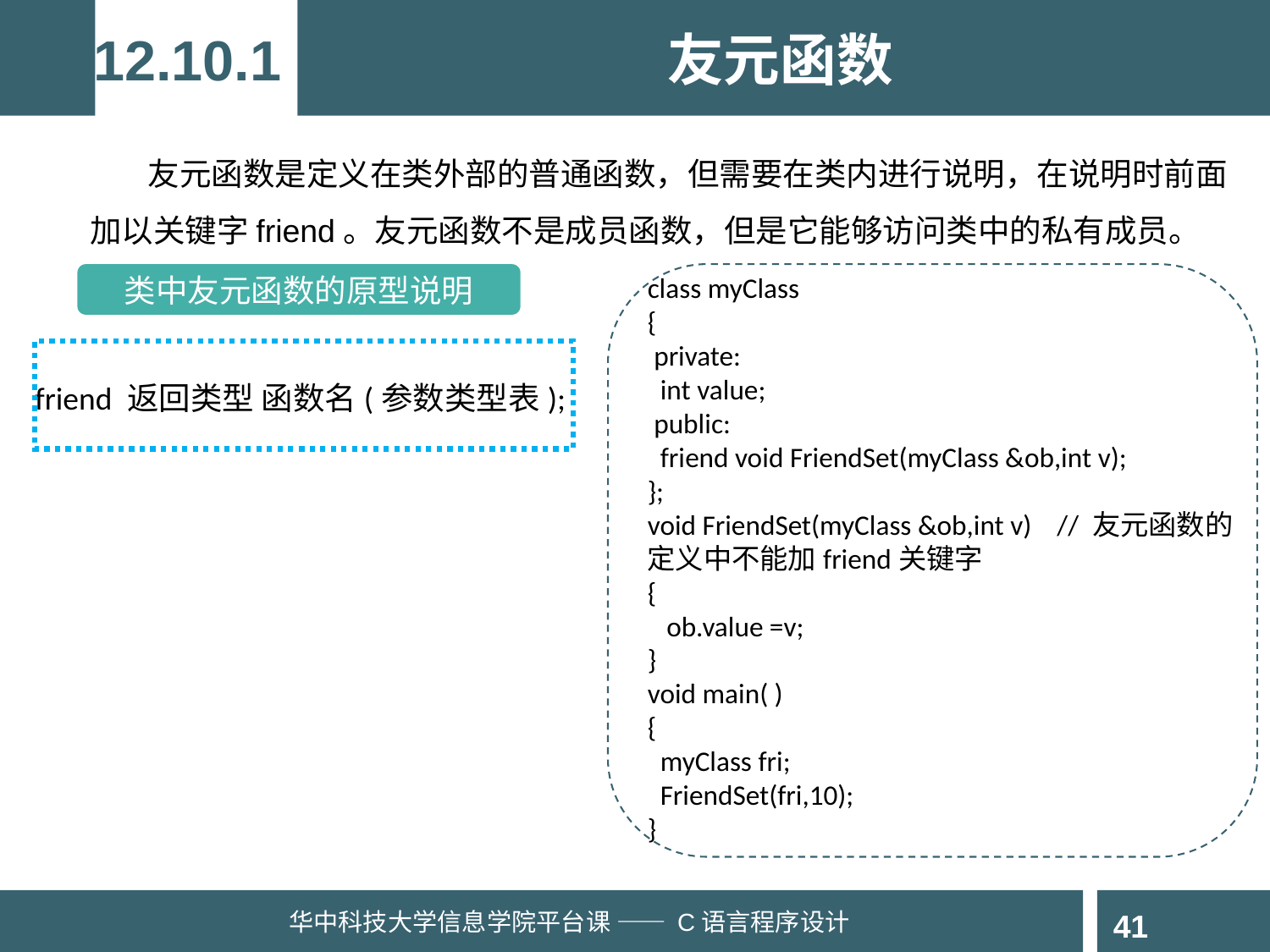

12.10.1
友元函数
       友元函数是定义在类外部的普通函数，但需要在类内进行说明，在说明时前面加以关键字friend。友元函数不是成员函数，但是它能够访问类中的私有成员。
类中友元函数的原型说明

class myClass
{
 private:
  int value;
 public:
  friend void FriendSet(myClass &ob,int v);
};
void FriendSet(myClass &ob,int v)    // 友元函数的定义中不能加friend关键字
{
   ob.value =v;
}
void main( )
{
  myClass fri;
  FriendSet(fri,10);
}

friend 返回类型 函数名(参数类型表);